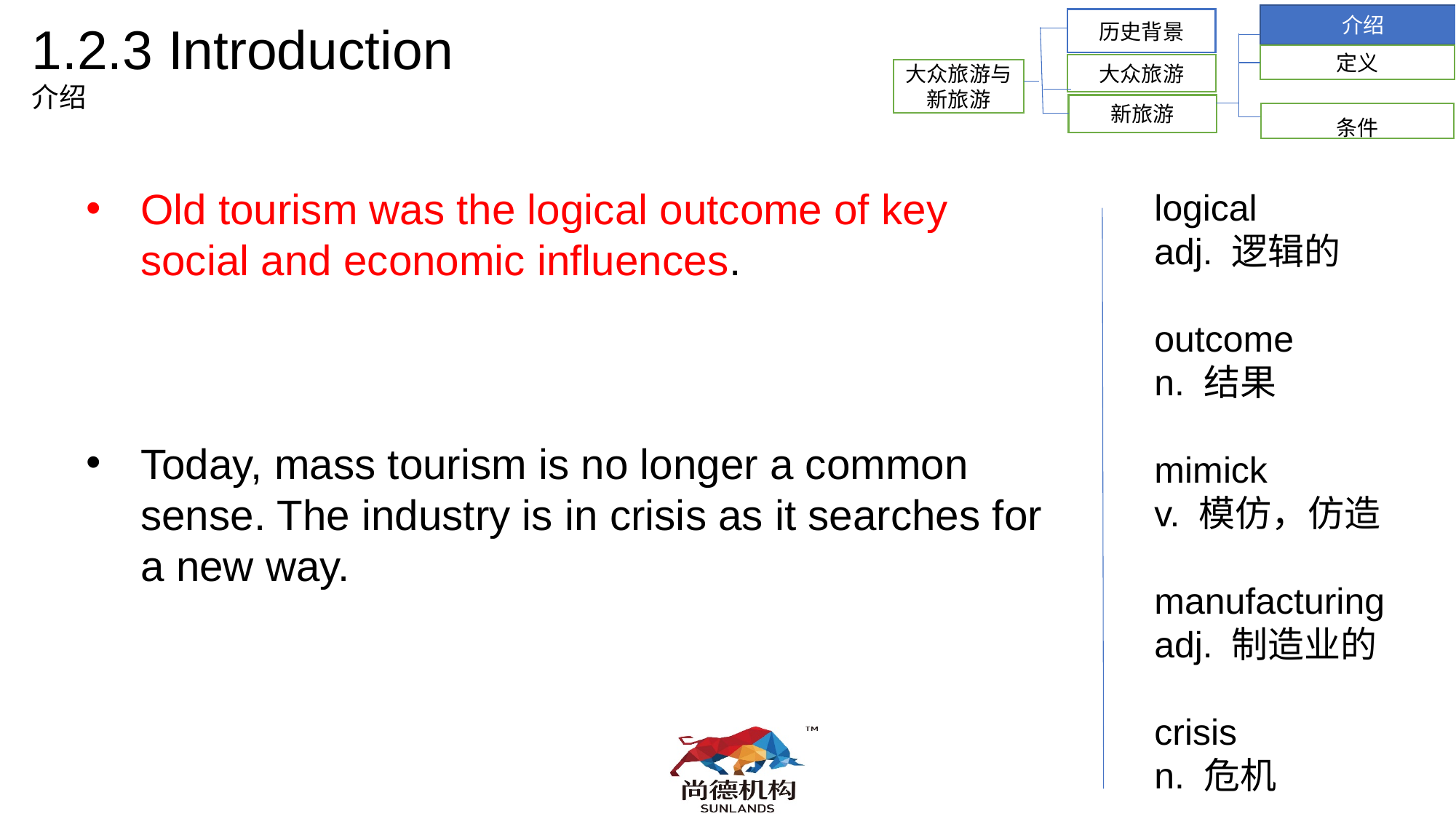

介绍
历史背景
1.2.3 Introduction
介绍
定义
大众旅游
大众旅游与新旅游
新旅游
条件
Old tourism was the logical outcome of key social and economic influences.

Today, mass tourism is no longer a common sense. The industry is in crisis as it searches for a new way.
 logical
 adj. 逻辑的

 outcome
 n. 结果

 mimick
 v. 模仿，仿造

 manufacturing
 adj. 制造业的

 crisis
 n. 危机